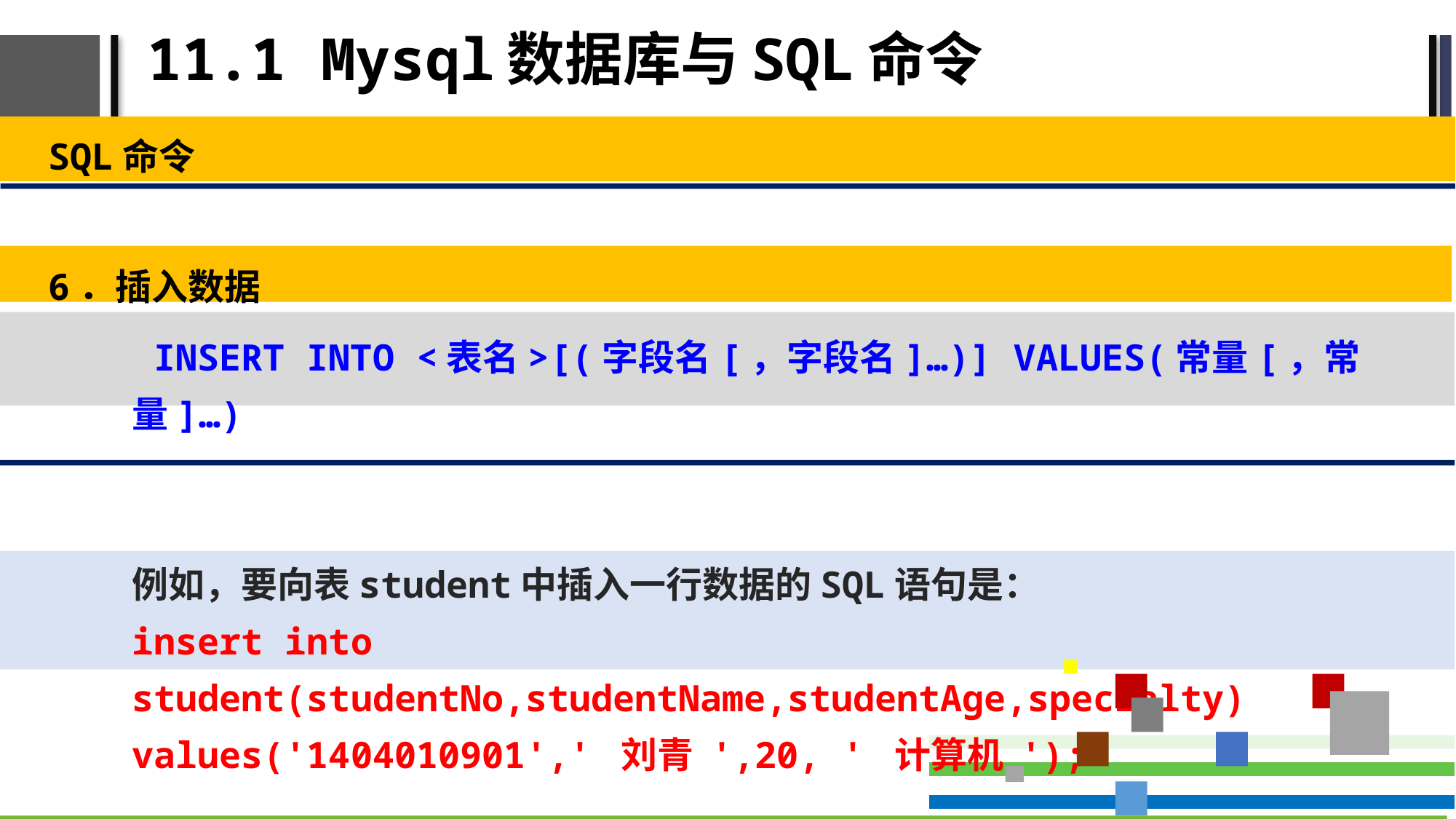

# 11.1 Mysql数据库与SQL命令

SQL命令

6．插入数据

 INSERT INTO <表名>[(字段名[，字段名]…)] VALUES(常量[，常量]…)

例如，要向表student中插入一行数据的SQL语句是：
insert into student(studentNo,studentName,studentAge,specialty)
values('1404010901',' 刘青 ',20, ' 计算机 ');